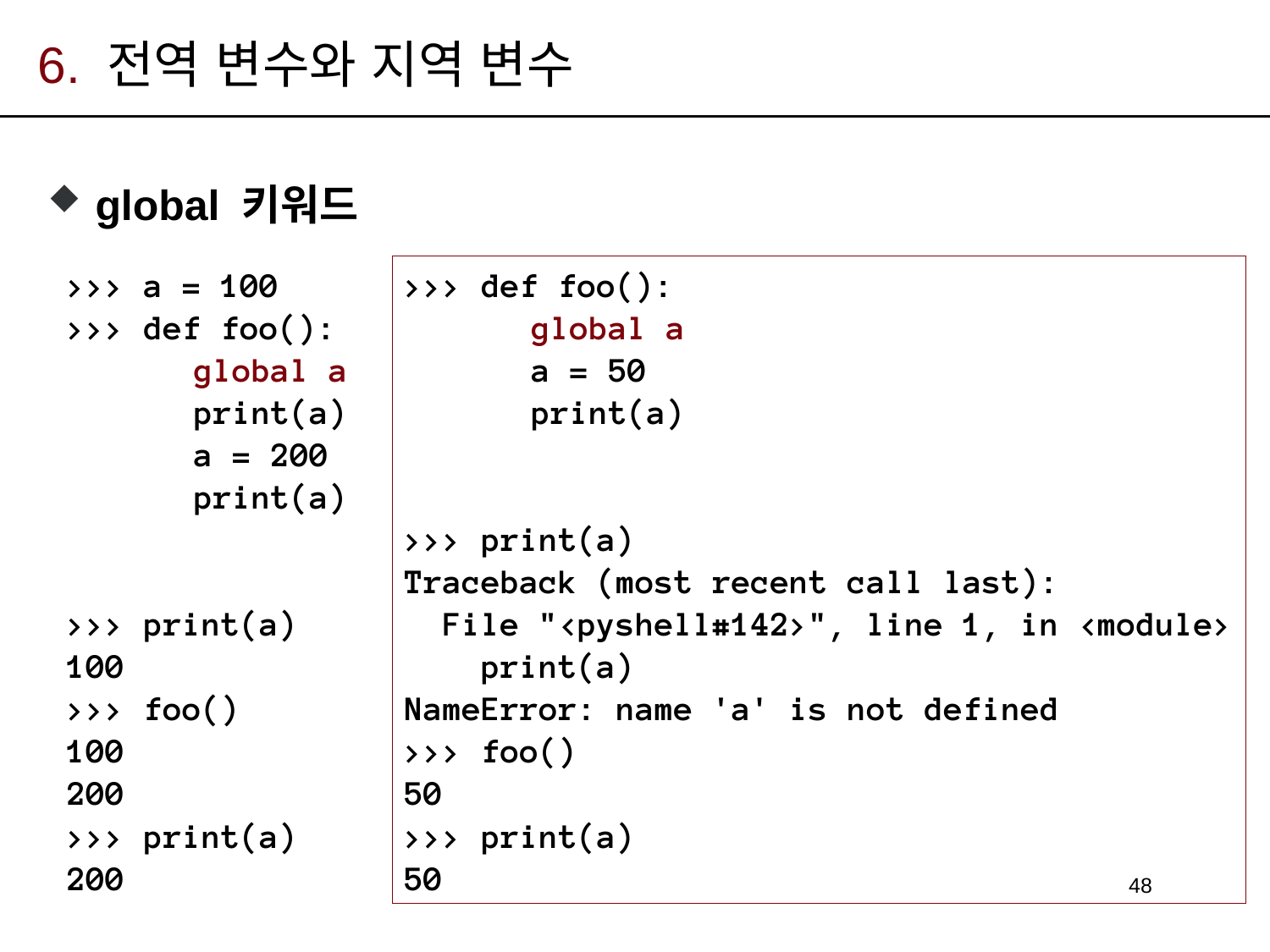

# 6. 전역 변수와 지역 변수
global 키워드
>>> a = 100
>>> def foo():
	global a
	print(a)
	a = 200
	print(a)

>>> print(a)
100
>>> foo()
100
200
>>> print(a)
200
>>> def foo():
	global a
	a = 50
	print(a)

>>> print(a)
Traceback (most recent call last):
  File "<pyshell#142>", line 1, in <module>
    print(a)
NameError: name 'a' is not defined
>>> foo()
50
>>> print(a)
50
48